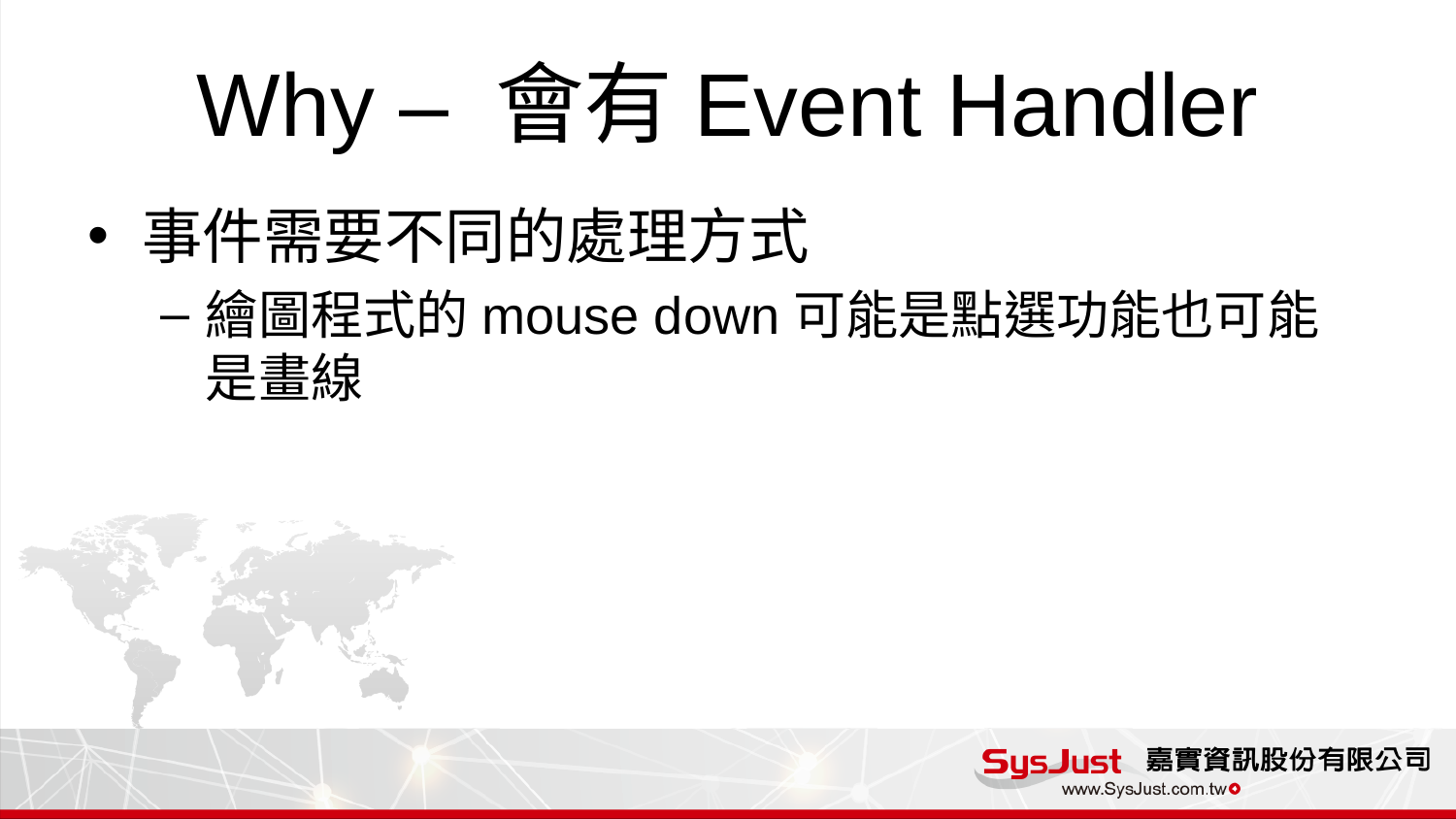

# Why – 會有Event Handler
事件需要不同的處理方式
繪圖程式的mouse down可能是點選功能也可能是畫線